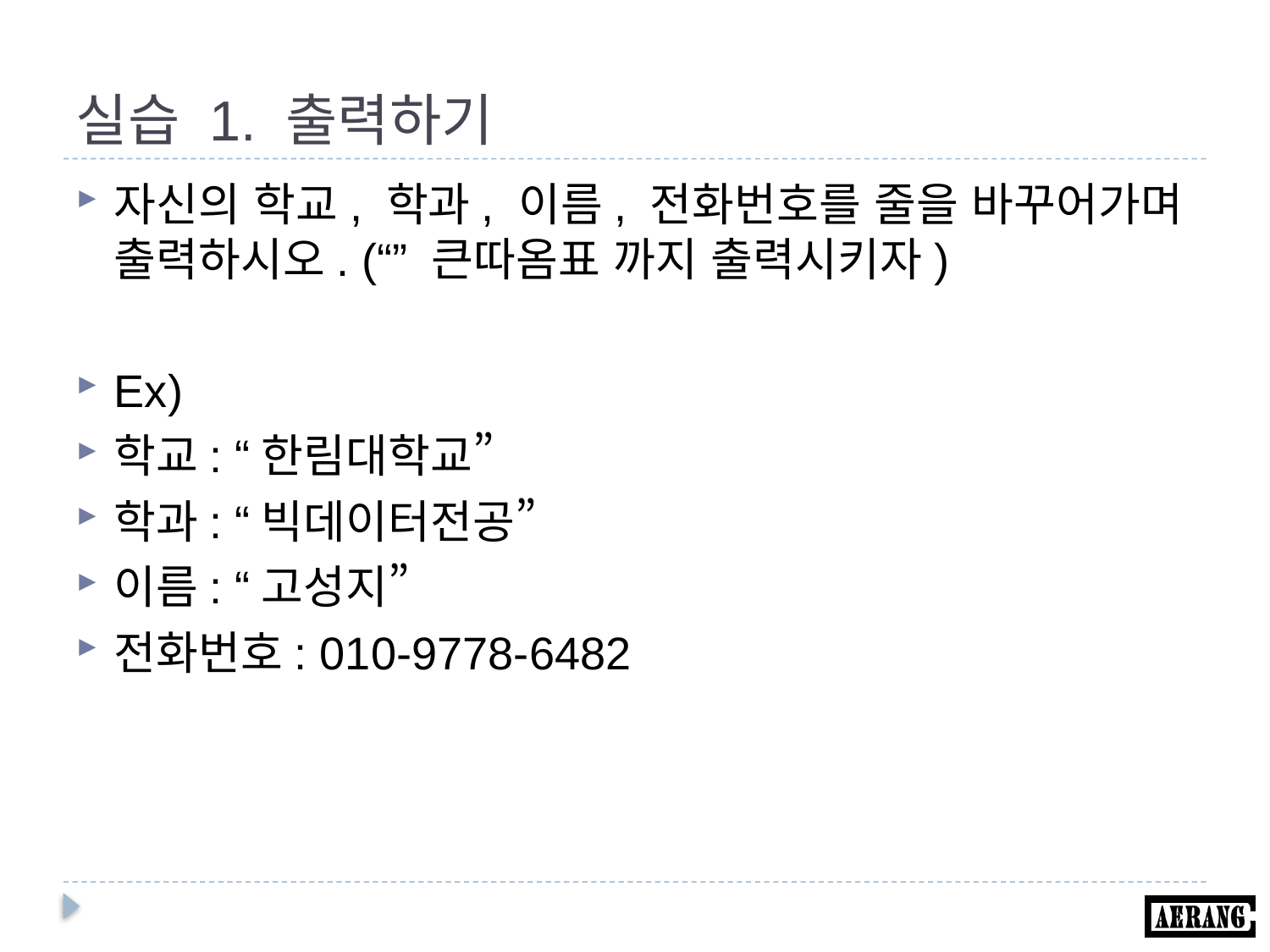

# 실습 1. 출력하기
자신의 학교, 학과, 이름, 전화번호를 줄을 바꾸어가며 출력하시오. (“” 큰따옴표 까지 출력시키자)

Ex)
학교: “한림대학교”
학과: “빅데이터전공”
이름: “고성지”
전화번호: 010-9778-6482